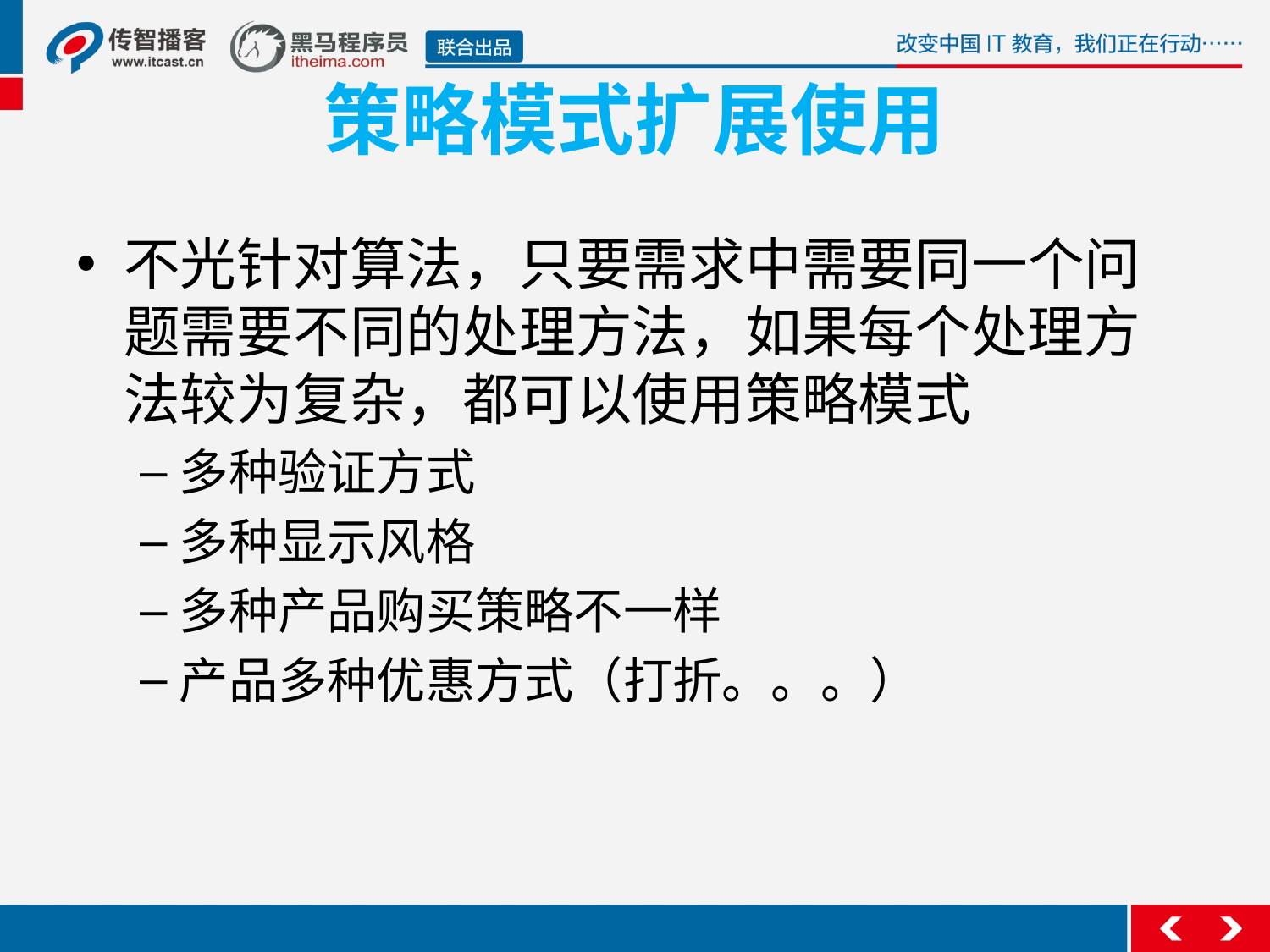

# 策略模式扩展使用
不光针对算法，只要需求中需要同一个问题需要不同的处理方法，如果每个处理方法较为复杂，都可以使用策略模式
多种验证方式
多种显示风格
多种产品购买策略不一样
产品多种优惠方式（打折。。。）